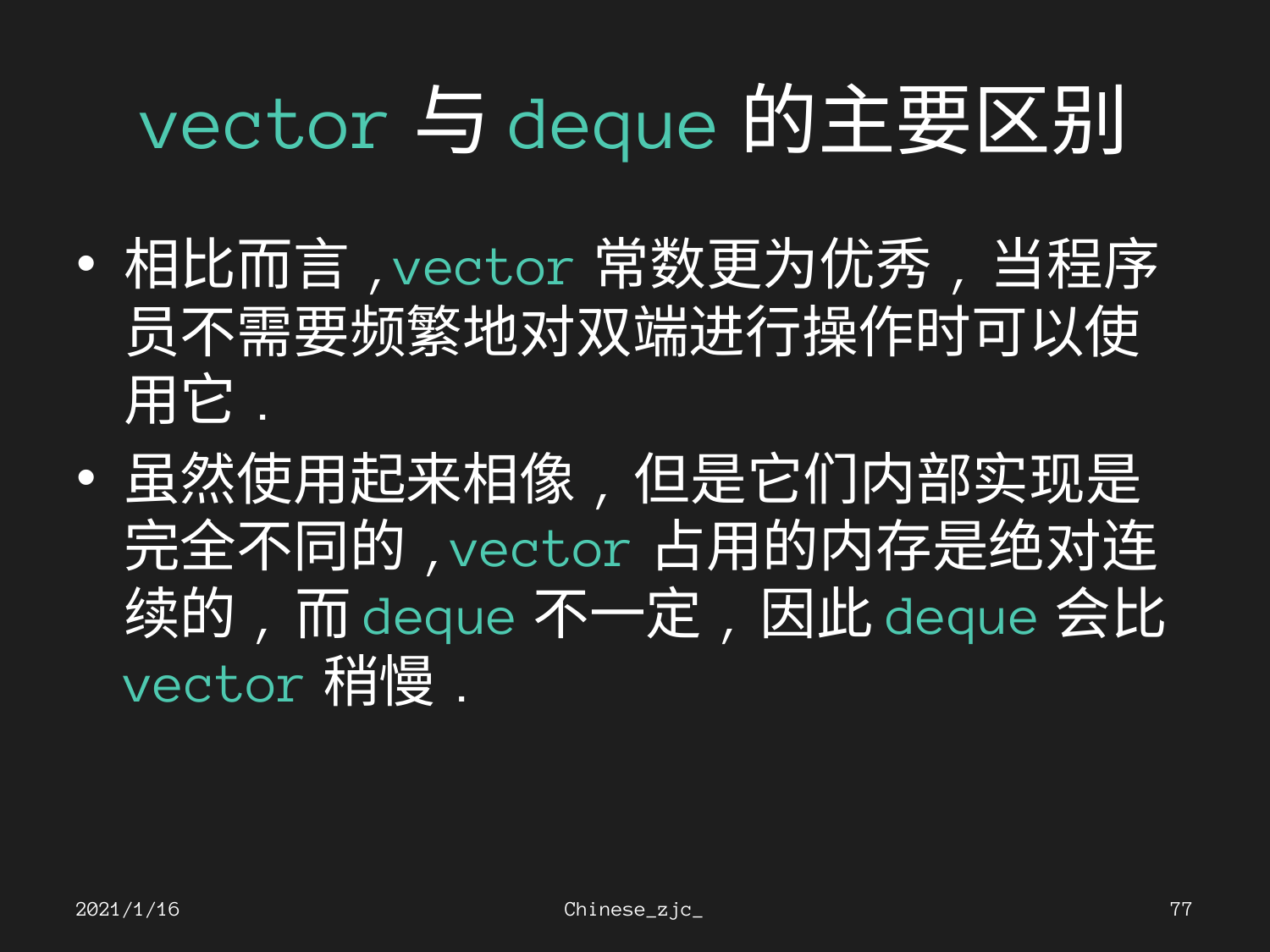

# vector与deque的主要区别
相比而言,vector常数更为优秀,当程序员不需要频繁地对双端进行操作时可以使用它.
虽然使用起来相像,但是它们内部实现是完全不同的,vector占用的内存是绝对连续的,而deque不一定,因此deque会比vector稍慢.

2021/1/16
Chinese_zjc_
77